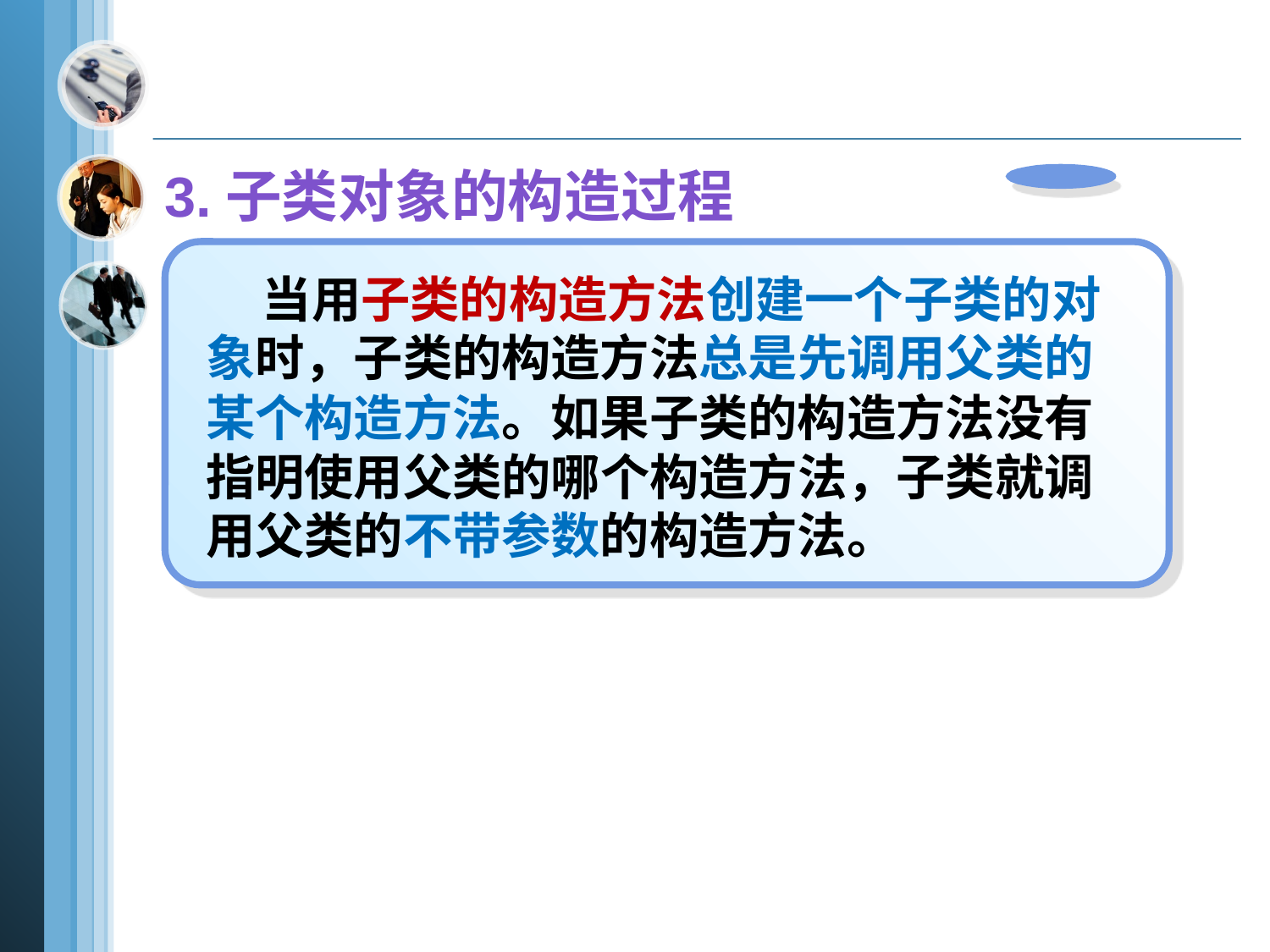

3.子类对象的构造过程

    当用子类的构造方法创建一个子类的对象时，子类的构造方法总是先调用父类的某个构造方法。如果子类的构造方法没有指明使用父类的哪个构造方法，子类就调用父类的不带参数的构造方法。